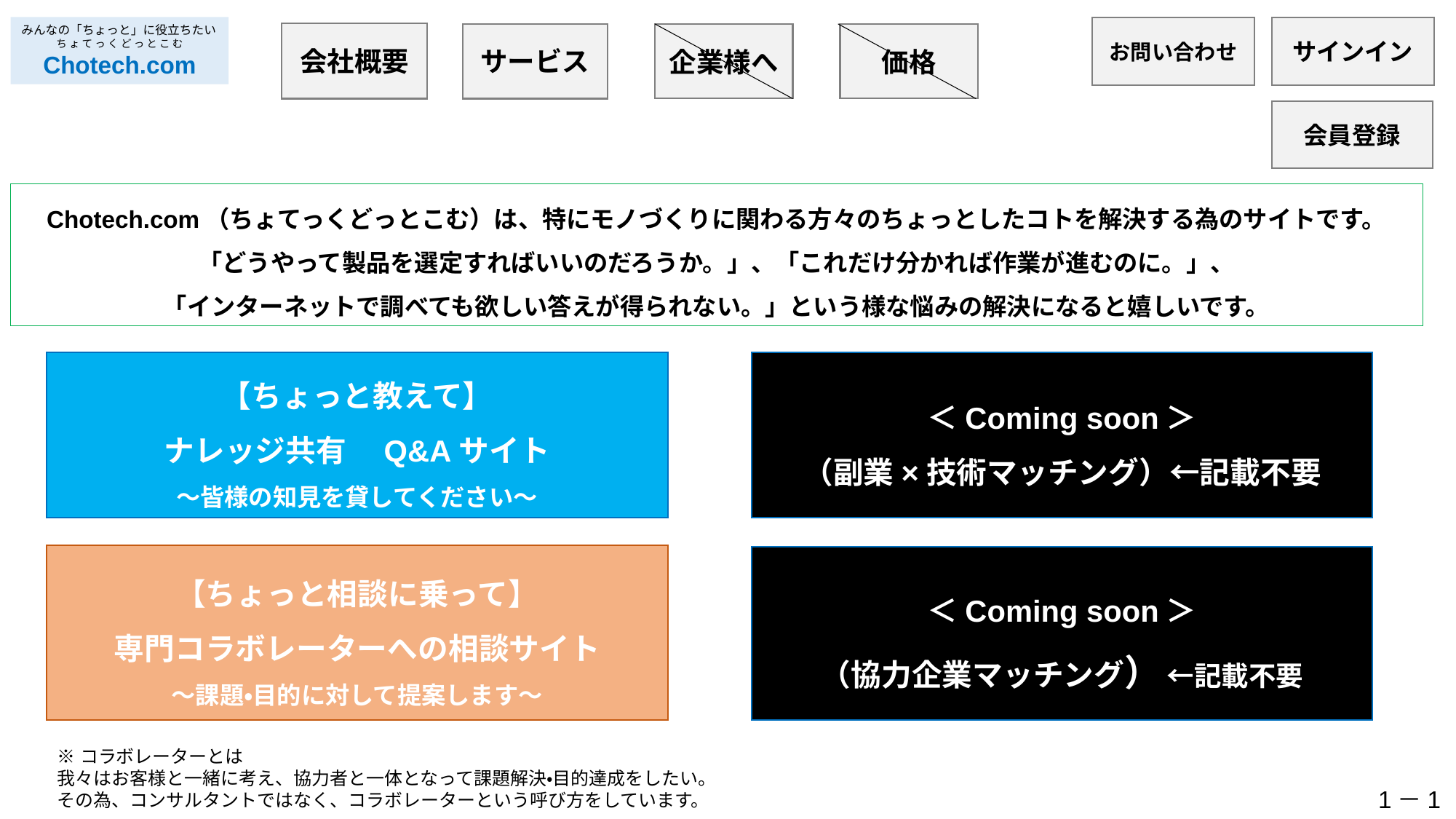

みんなの「ちょっと」に役立ちたい
ち ょ て っ く ど っ と こ む
Chotech.com
お問い合わせ
サインイン
会社概要
サービス
企業様へ
価格
会員登録
Chotech.com（ちょてっくどっとこむ）は、特にモノづくりに関わる方々のちょっとしたコトを解決する為のサイトです。
「どうやって製品を選定すればいいのだろうか。」、「これだけ分かれば作業が進むのに。」、
「インターネットで調べても欲しい答えが得られない。」という様な悩みの解決になると嬉しいです。
【ちょっと教えて】
ナレッジ共有　Q&Aサイト
～皆様の知見を貸してください～
＜Coming soon＞
（副業×技術マッチング）←記載不要
【ちょっと相談に乗って】
専門コラボレーターへの相談サイト
～課題・目的に対して提案します～
＜Coming soon＞
（協力企業マッチング） ←記載不要
※コラボレーターとは
我々はお客様と一緒に考え、協力者と一体となって課題解決・目的達成をしたい。
その為、コンサルタントではなく、コラボレーターという呼び方をしています。
1－1